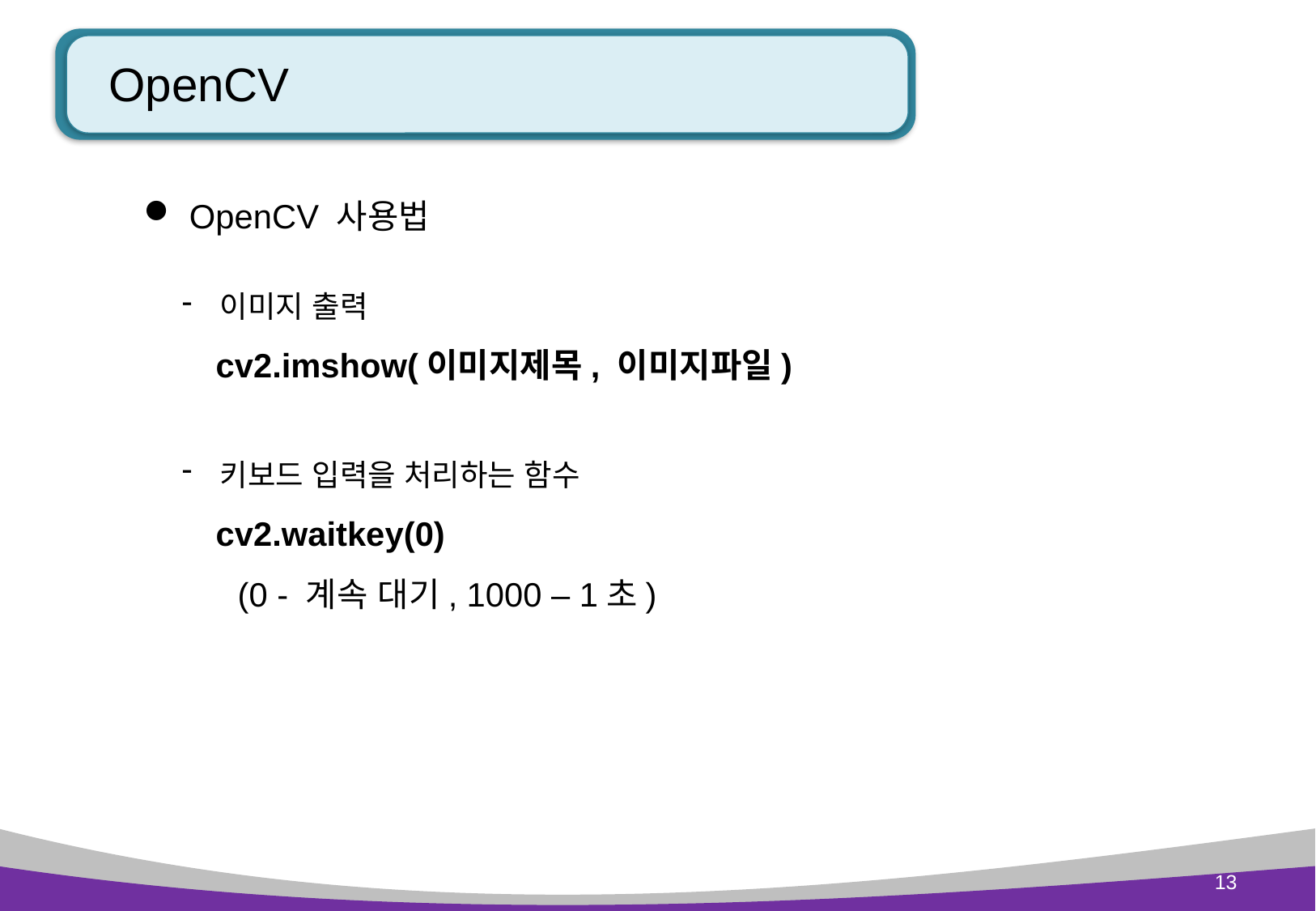

# OpenCV
OpenCV 사용법
이미지 출력
    cv2.imshow(이미지제목, 이미지파일)
키보드 입력을 처리하는 함수
    cv2.waitkey(0)
      (0 - 계속 대기, 1000 – 1초)
13